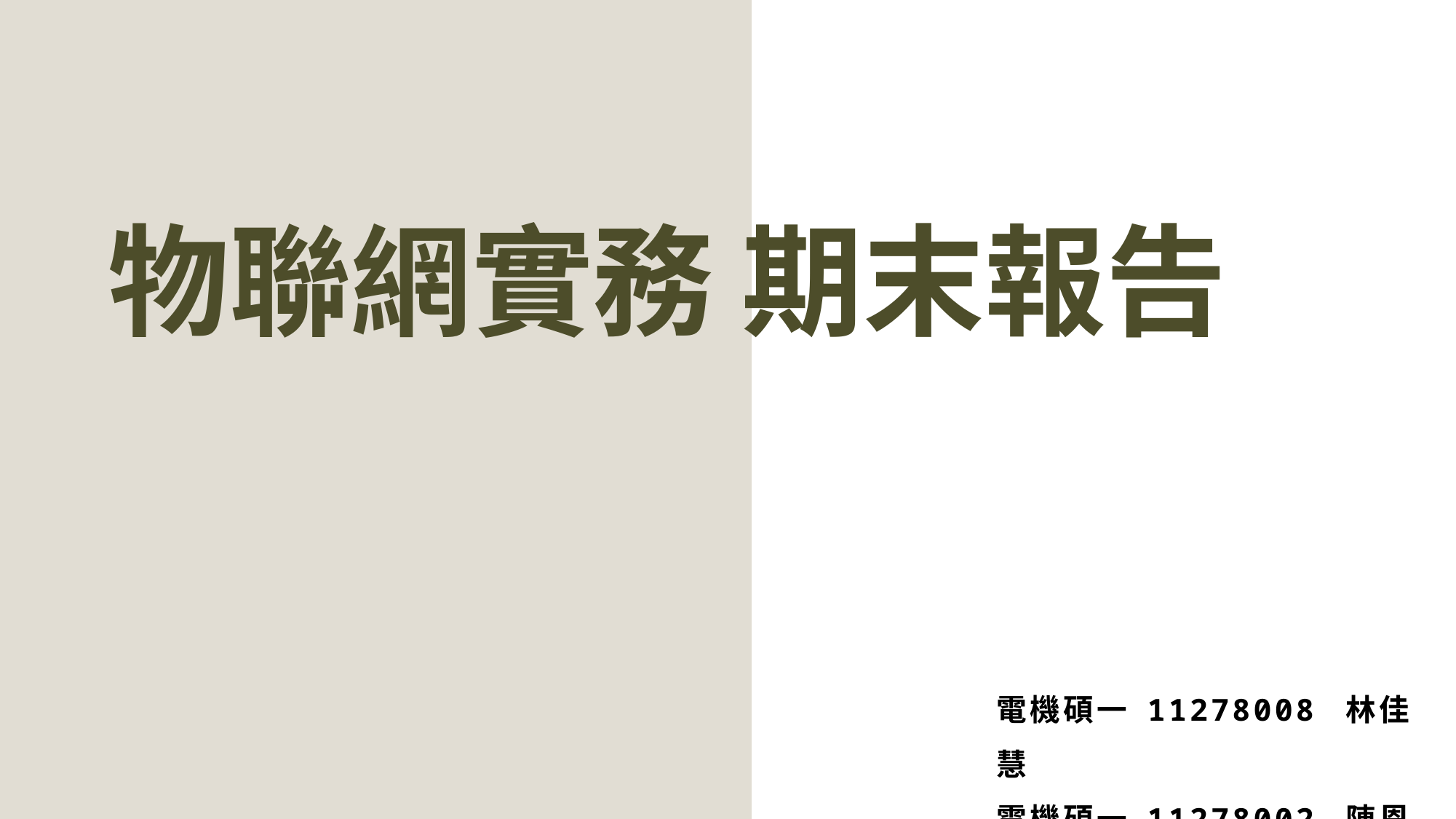

物聯網實務 期末報告
電機碩一 11278008 林佳慧
電機碩一 11278002 陳恩妮